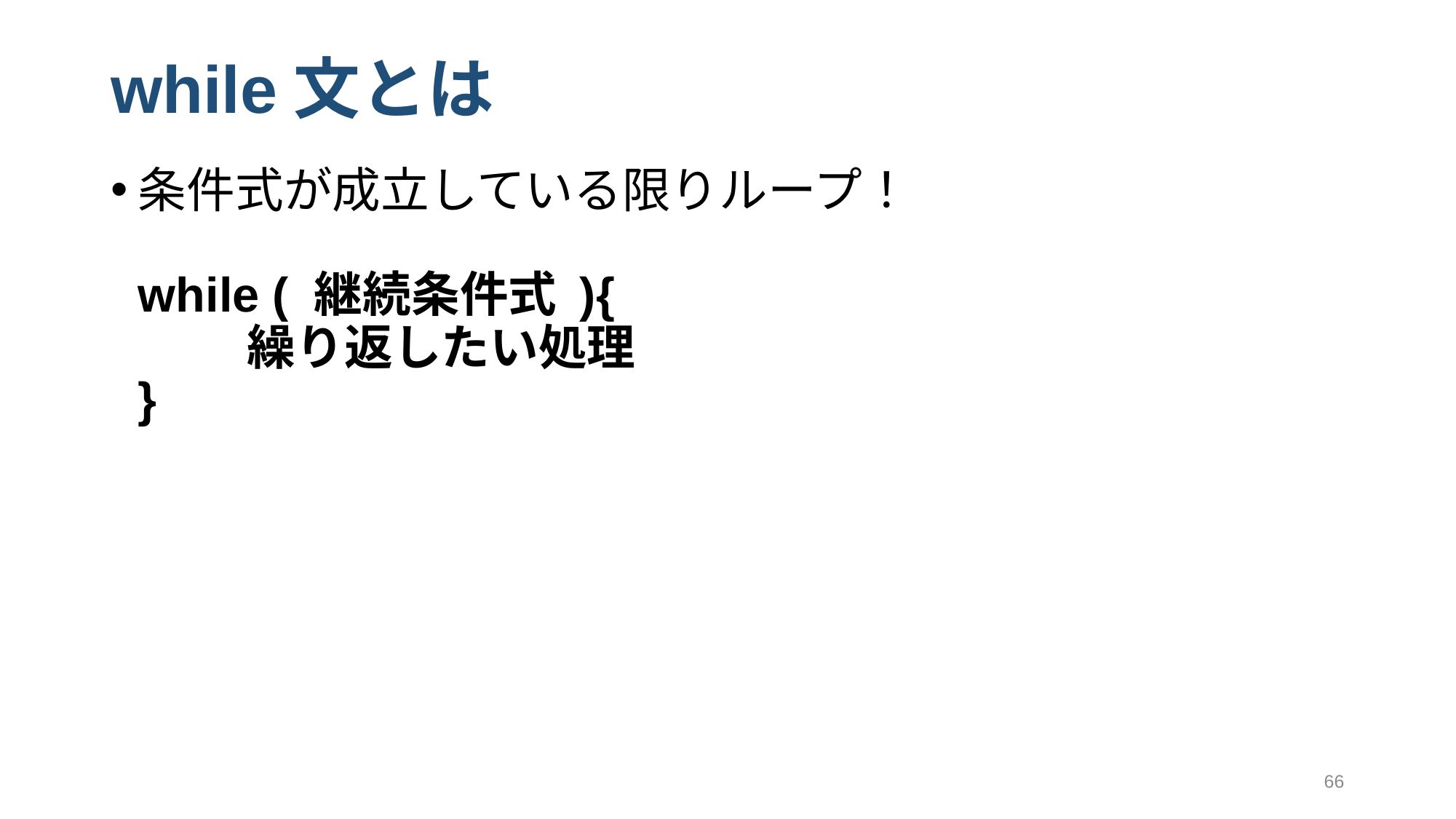

# while文とは
条件式が成立している限りループ！
while ( 継続条件式 ){
	繰り返したい処理
}
66